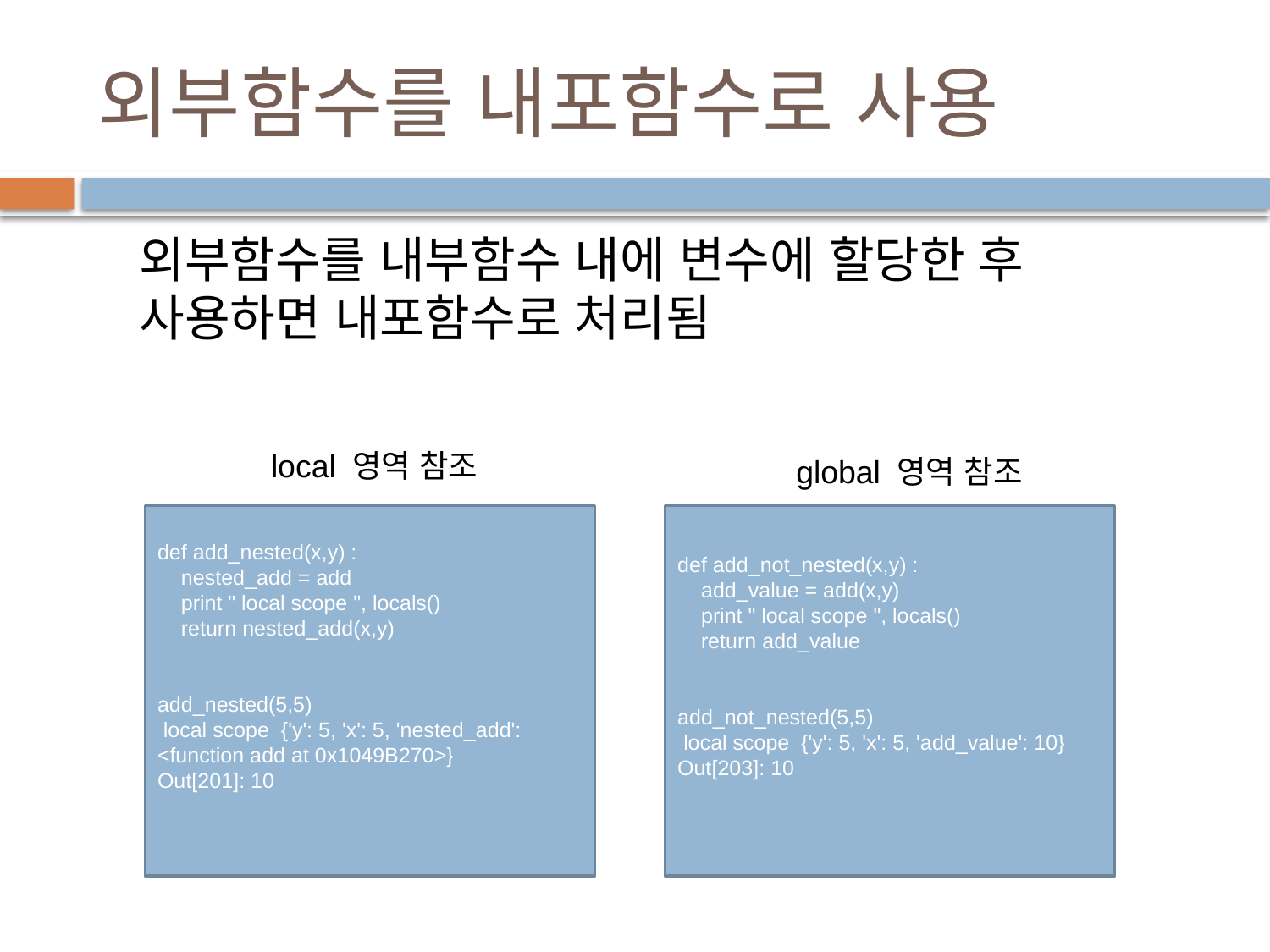

# 외부함수를 내포함수로 사용
외부함수를 내부함수 내에 변수에 할당한 후 사용하면 내포함수로 처리됨
 local 영역 참조
 global 영역 참조

def add_nested(x,y) :
    nested_add = add
    print " local scope ", locals()
    return nested_add(x,y)

add_nested(5,5)
 local scope  {'y': 5, 'x': 5, 'nested_add': <function add at 0x1049B270>}
Out[201]: 10

def add_not_nested(x,y) :
    add_value = add(x,y)
    print " local scope ", locals()
    return add_value

add_not_nested(5,5)
 local scope  {'y': 5, 'x': 5, 'add_value': 10}
Out[203]: 10